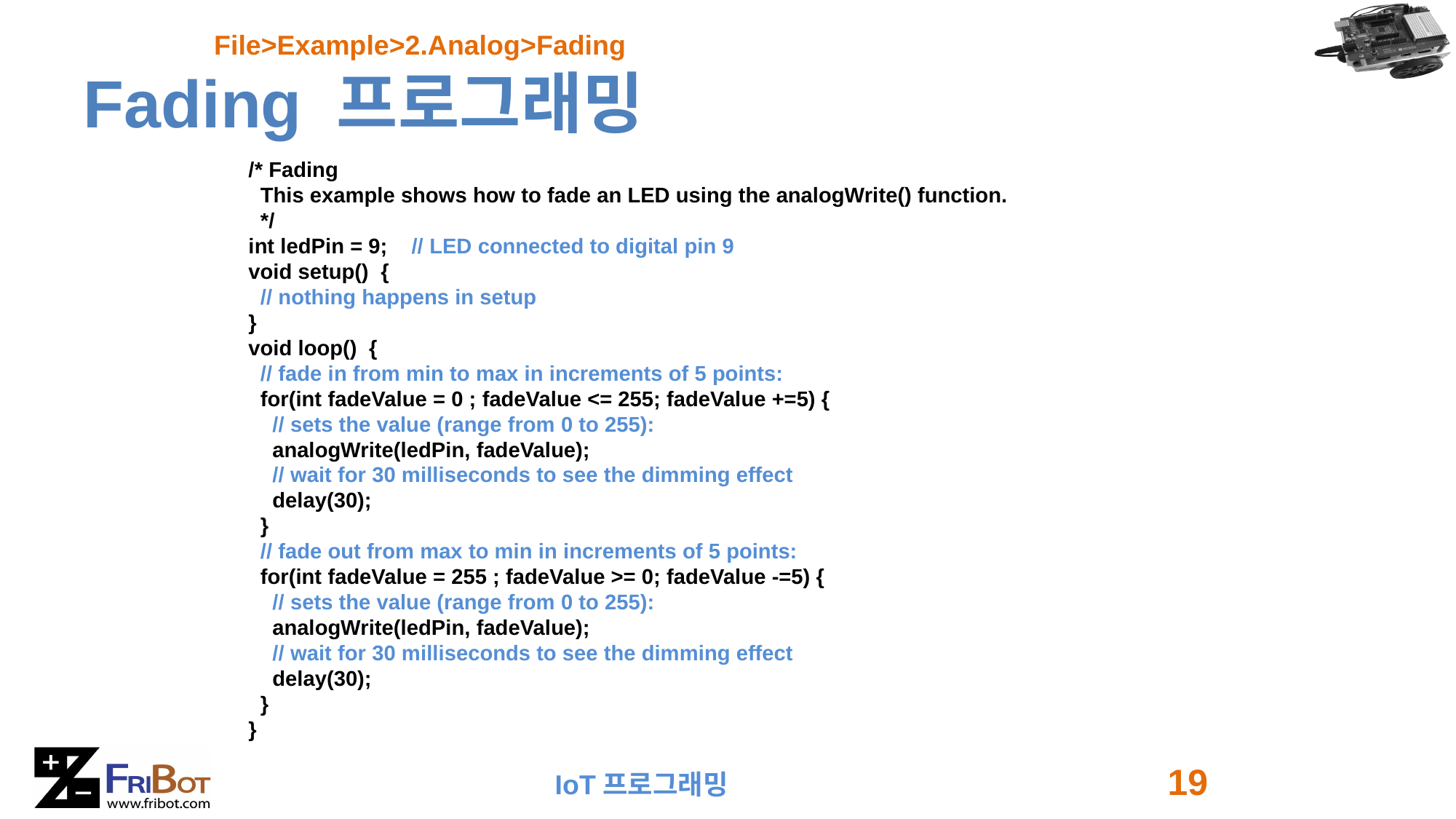

File>Example>2.Analog>Fading
# Fading 프로그래밍
/* Fading
  This example shows how to fade an LED using the analogWrite() function.
  */
int ledPin = 9;    // LED connected to digital pin 9
void setup()  {
  // nothing happens in setup
}
void loop()  {
  // fade in from min to max in increments of 5 points:
  for(int fadeValue = 0 ; fadeValue <= 255; fadeValue +=5) {
    // sets the value (range from 0 to 255):
    analogWrite(ledPin, fadeValue);
    // wait for 30 milliseconds to see the dimming effect
    delay(30);
  }
  // fade out from max to min in increments of 5 points:
  for(int fadeValue = 255 ; fadeValue >= 0; fadeValue -=5) {
    // sets the value (range from 0 to 255):
    analogWrite(ledPin, fadeValue);
    // wait for 30 milliseconds to see the dimming effect
    delay(30);
  }
}
19